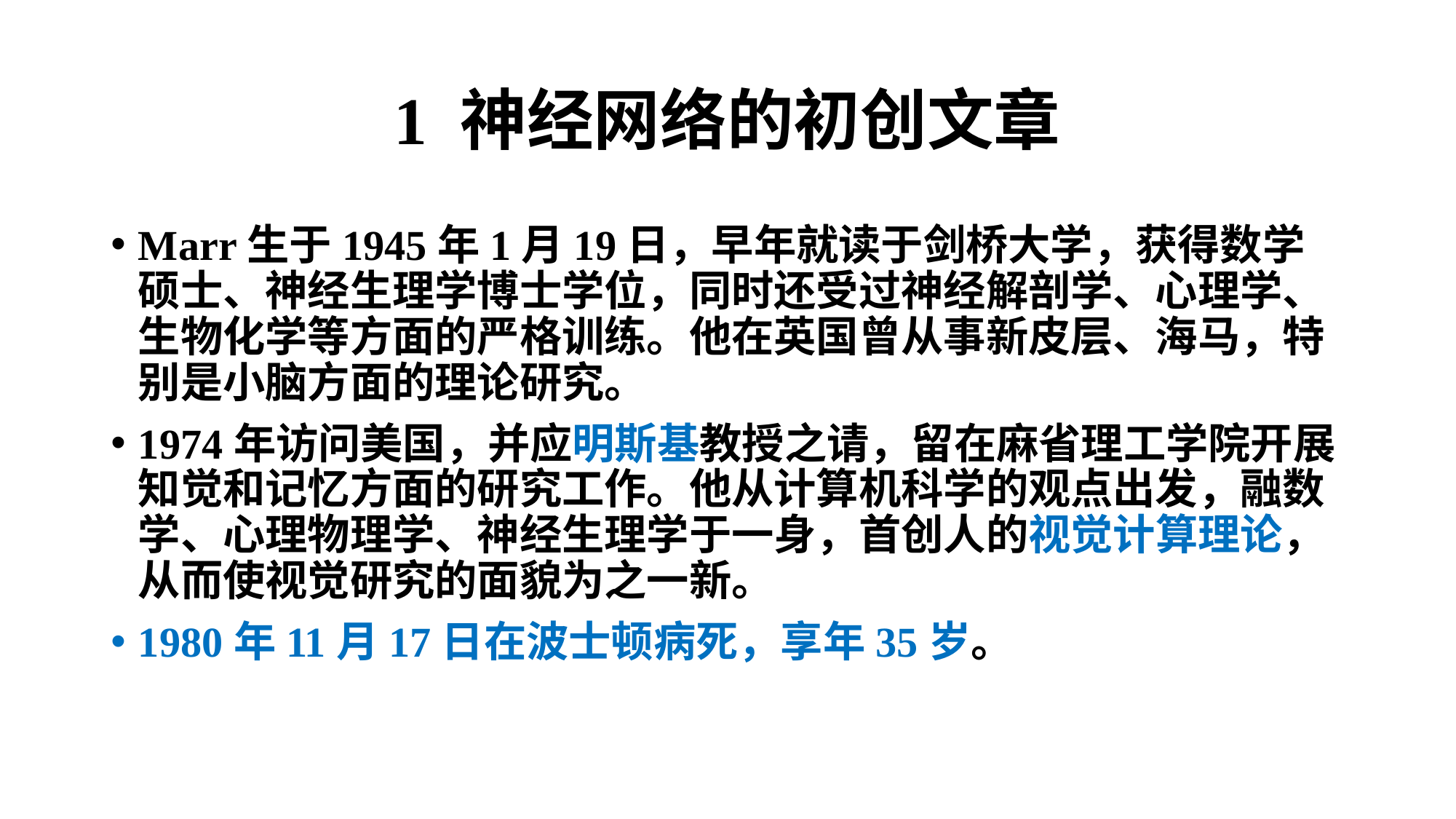

# 1 神经网络的初创文章
Marr生于1945年1月19日，早年就读于剑桥大学，获得数学硕士、神经生理学博士学位，同时还受过神经解剖学、心理学、生物化学等方面的严格训练。他在英国曾从事新皮层、海马，特别是小脑方面的理论研究。
1974年访问美国，并应明斯基教授之请，留在麻省理工学院开展知觉和记忆方面的研究工作。他从计算机科学的观点出发，融数学、心理物理学、神经生理学于一身，首创人的视觉计算理论，从而使视觉研究的面貌为之一新。
1980年11月17日在波士顿病死，享年35岁。